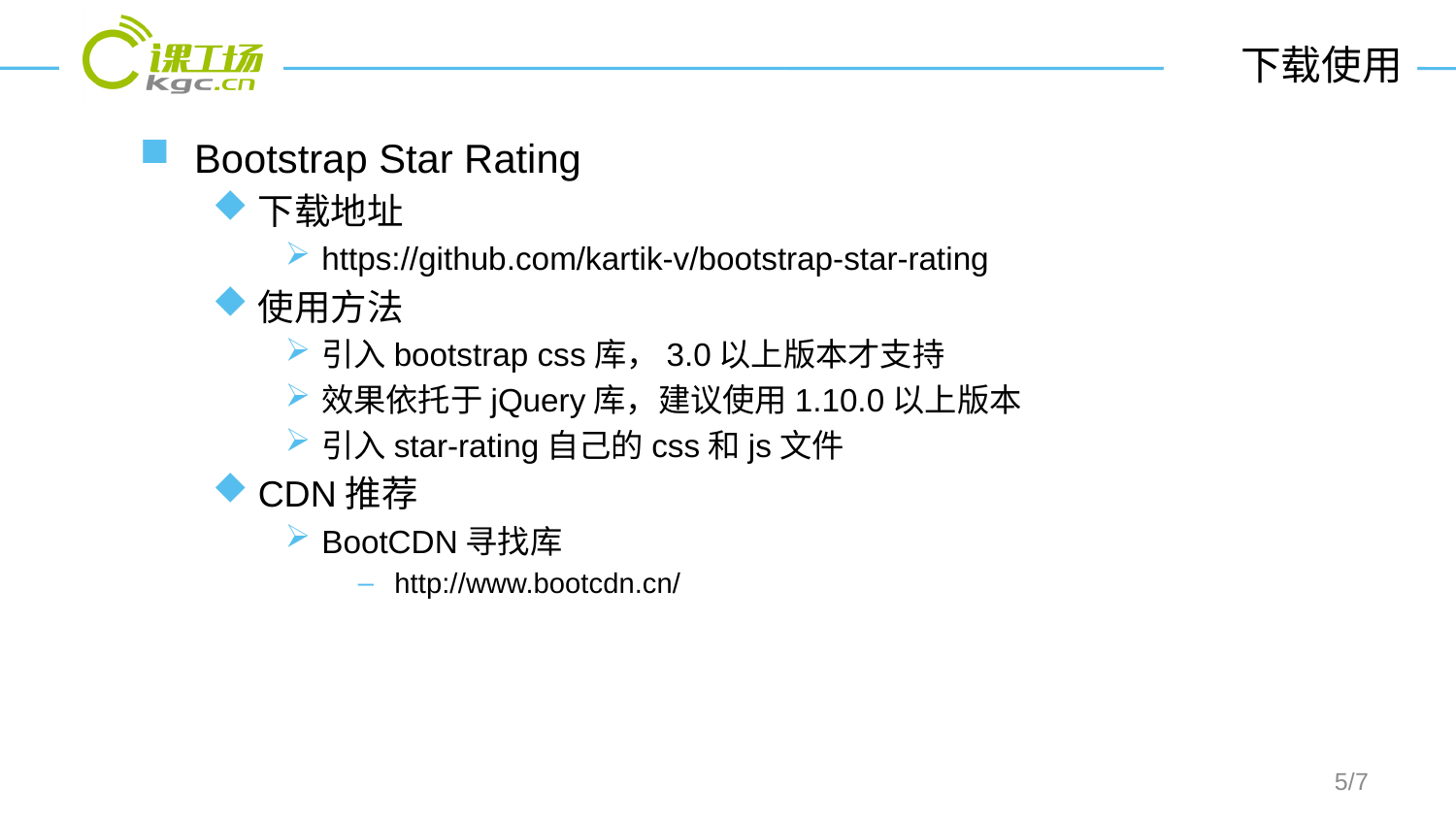

# 下载使用
Bootstrap Star Rating
下载地址
https://github.com/kartik-v/bootstrap-star-rating
使用方法
引入bootstrap css库，3.0以上版本才支持
效果依托于jQuery库，建议使用1.10.0以上版本
引入star-rating自己的css和js文件
CDN推荐
BootCDN寻找库
http://www.bootcdn.cn/
5/7